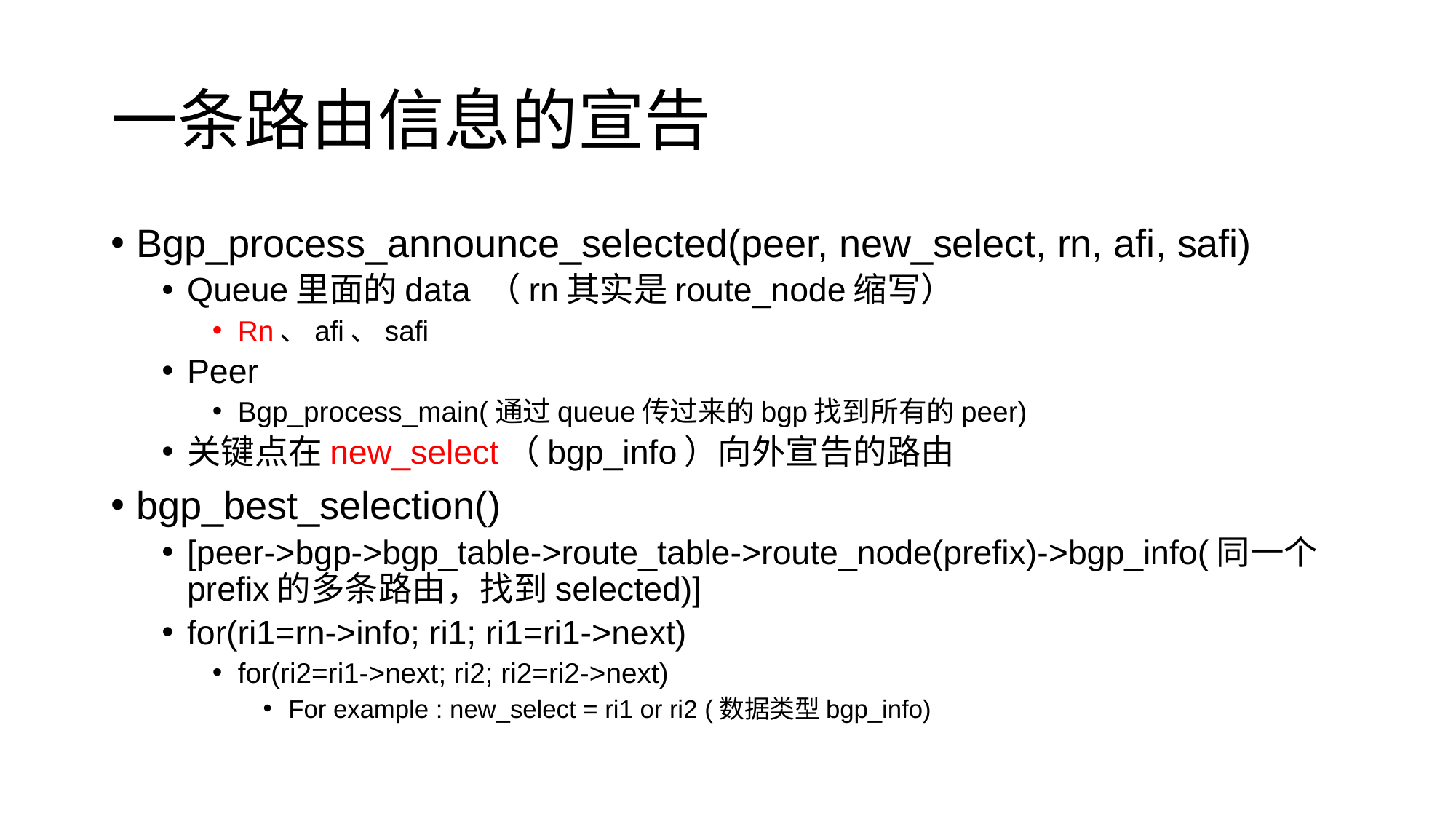

# 一条路由信息的宣告
Bgp_process_announce_selected(peer, new_select, rn, afi, safi)
Queue里面的data （rn其实是route_node缩写）
Rn、afi、safi
Peer
Bgp_process_main(通过queue传过来的bgp找到所有的peer)
关键点在new_select（bgp_info）向外宣告的路由
bgp_best_selection()
[peer->bgp->bgp_table->route_table->route_node(prefix)->bgp_info(同一个prefix的多条路由，找到selected)]
for(ri1=rn->info; ri1; ri1=ri1->next)
for(ri2=ri1->next; ri2; ri2=ri2->next)
For example : new_select = ri1 or ri2 (数据类型bgp_info)